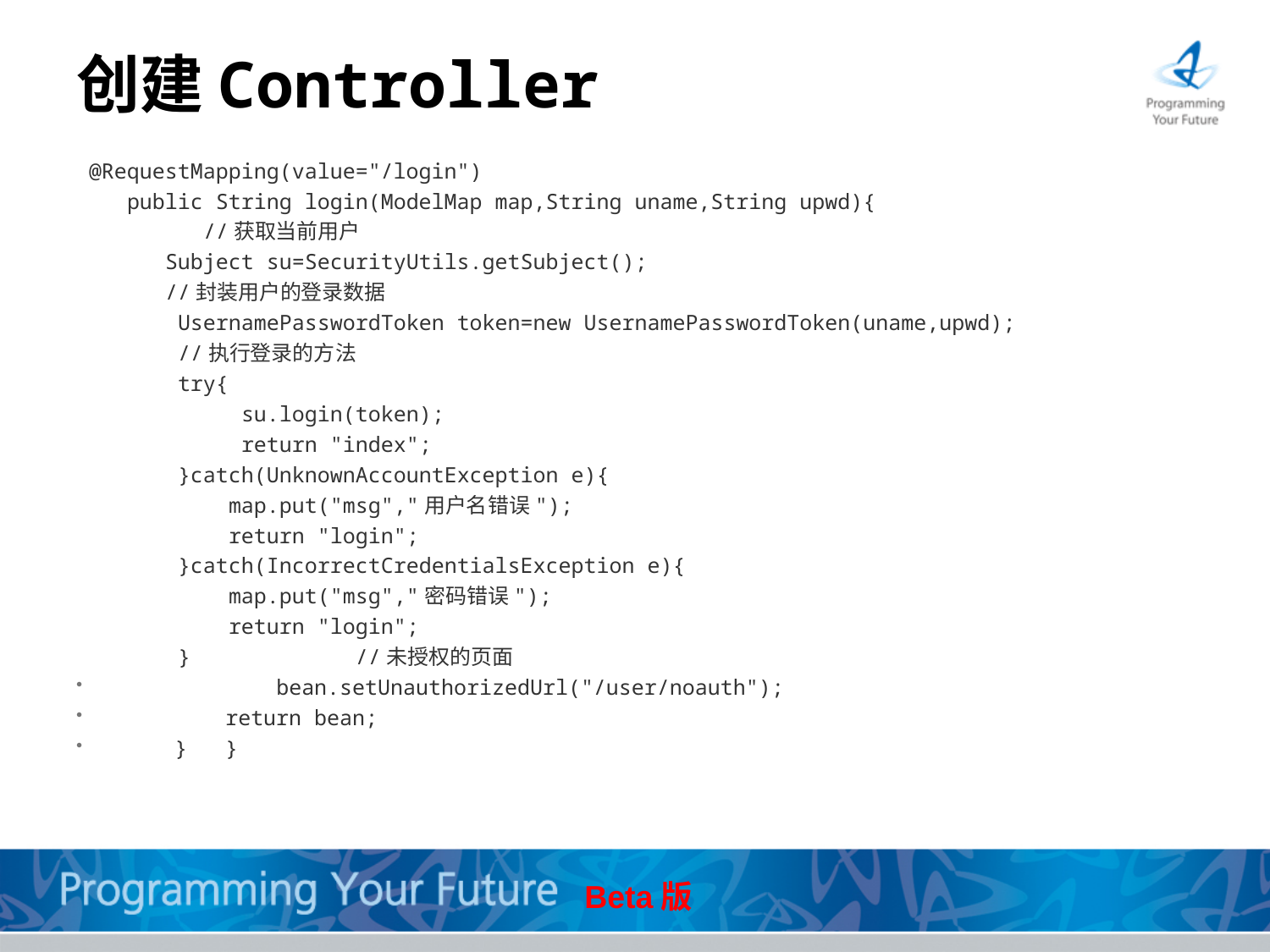

# 创建Controller
 @RequestMapping(value="/login")
    public String login(ModelMap map,String uname,String upwd){
          //获取当前用户
       Subject su=SecurityUtils.getSubject();
       //封装用户的登录数据
        UsernamePasswordToken token=new UsernamePasswordToken(uname,upwd);
        //执行登录的方法
        try{
             su.login(token);
             return "index";
        }catch(UnknownAccountException e){
            map.put("msg","用户名错误");
            return "login";
        }catch(IncorrectCredentialsException e){
            map.put("msg","密码错误");
            return "login";
        }             //未授权的页面
            bean.setUnauthorizedUrl("/user/noauth");
        return bean;
    }   }